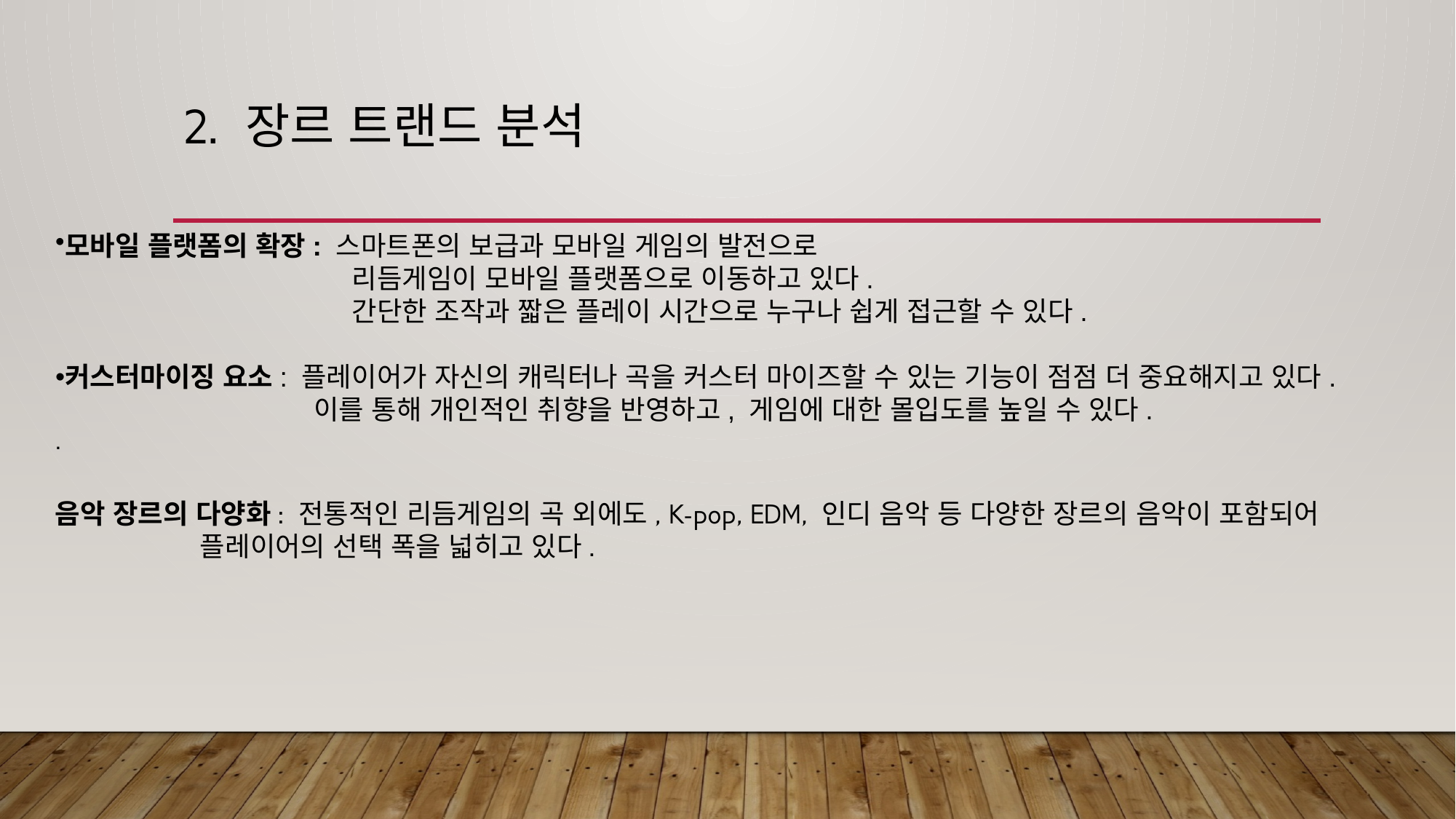

# 2. 장르 트랜드 분석
모바일 플랫폼의 확장: 스마트폰의 보급과 모바일 게임의 발전으로
                                      리듬게임이 모바일 플랫폼으로 이동하고 있다.
                                      간단한 조작과 짧은 플레이 시간으로 누구나 쉽게 접근할 수 있다.

커스터마이징 요소: 플레이어가 자신의 캐릭터나 곡을 커스터 마이즈할 수 있는 기능이 점점 더 중요해지고 있다.
                                 이를 통해 개인적인 취향을 반영하고, 게임에 대한 몰입도를 높일 수 있다.
.
음악 장르의 다양화: 전통적인 리듬게임의 곡 외에도, K-pop, EDM, 인디 음악 등 다양한 장르의 음악이 포함되어                                  플레이어의 선택 폭을 넓히고 있다.